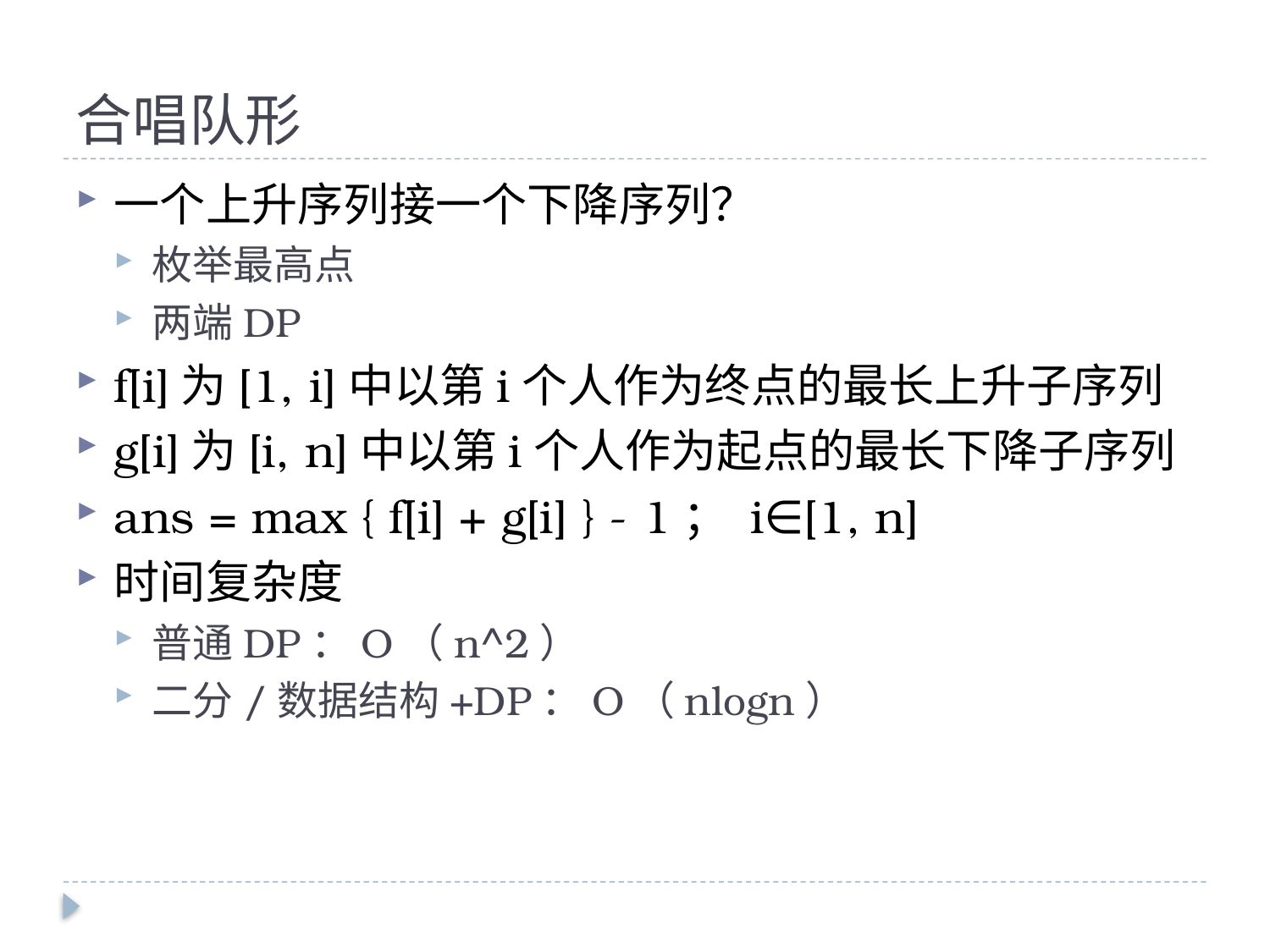

# 合唱队形
一个上升序列接一个下降序列？
枚举最高点
两端DP
f[i]为[1, i]中以第i个人作为终点的最长上升子序列
g[i]为[i, n]中以第i个人作为起点的最长下降子序列
ans = max { f[i] + g[i] } - 1； i∈[1, n]
时间复杂度
普通DP：O（n^2）
二分/数据结构+DP：O（nlogn）